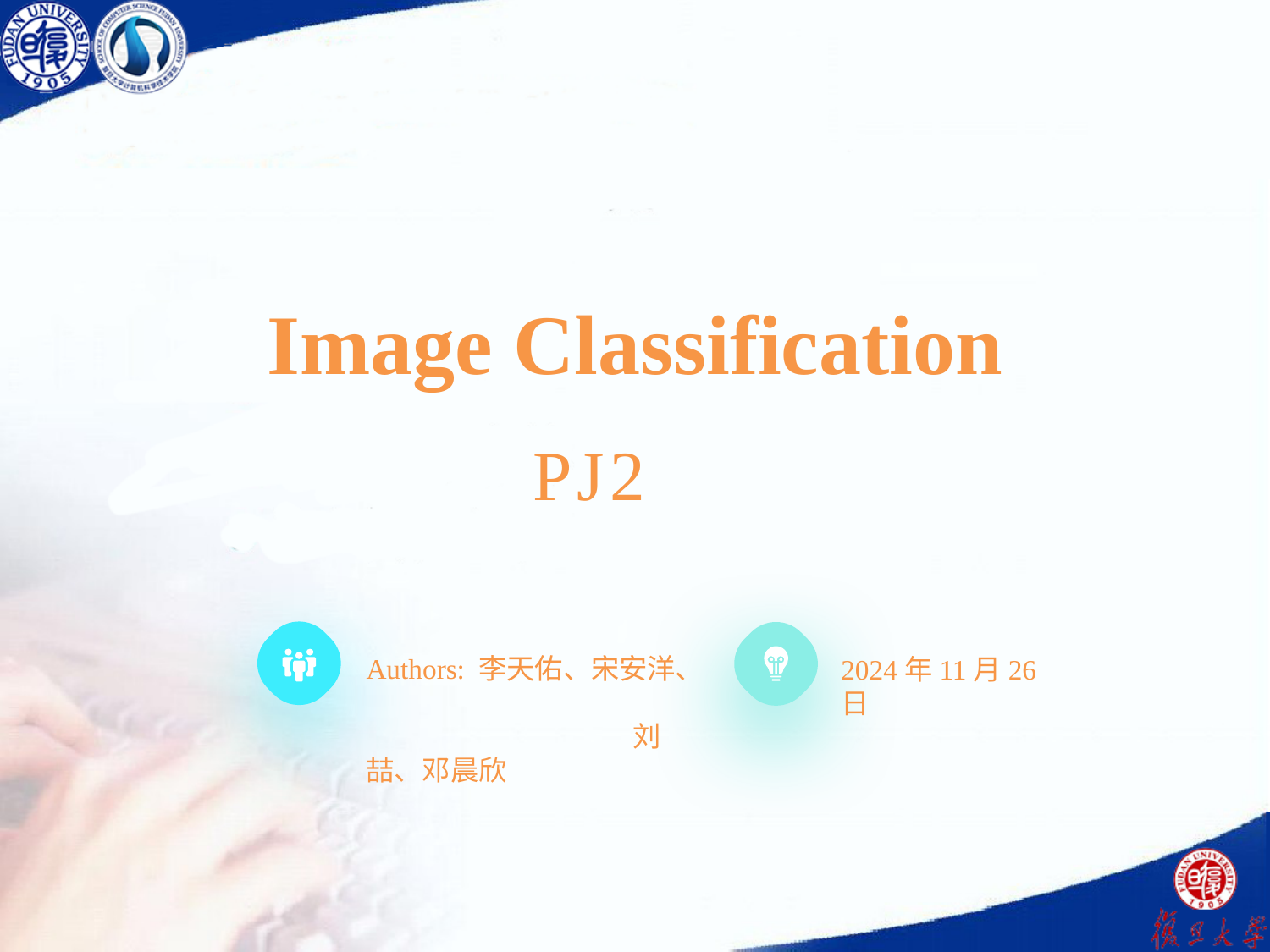

Image Classification
PJ2

Authors: 李天佑、宋安洋、				  刘喆、邓晨欣
2024年11月26日